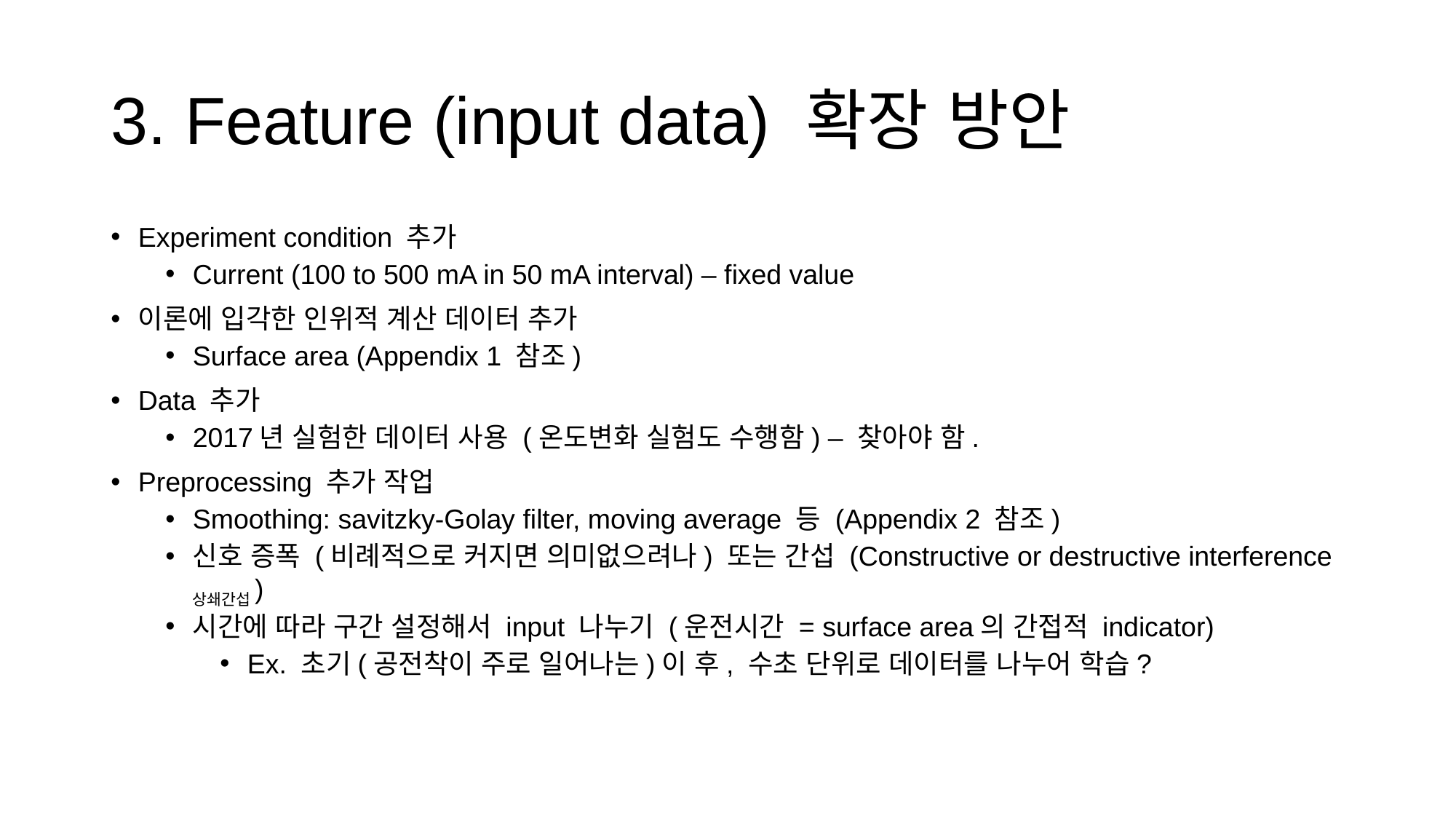

# 3. Feature (input data) 확장 방안
Experiment condition 추가
Current (100 to 500 mA in 50 mA interval) – fixed value
이론에 입각한 인위적 계산 데이터 추가
Surface area (Appendix 1 참조)
Data 추가
2017년 실험한 데이터 사용 (온도변화 실험도 수행함) – 찾아야 함.
Preprocessing 추가 작업
Smoothing: savitzky-Golay filter, moving average 등 (Appendix 2 참조)
신호 증폭 (비례적으로 커지면 의미없으려나) 또는 간섭 (Constructive or destructive interference상쇄간섭)
시간에 따라 구간 설정해서 input 나누기 (운전시간 = surface area의 간접적 indicator)
Ex. 초기(공전착이 주로 일어나는)이 후, 수초 단위로 데이터를 나누어 학습?